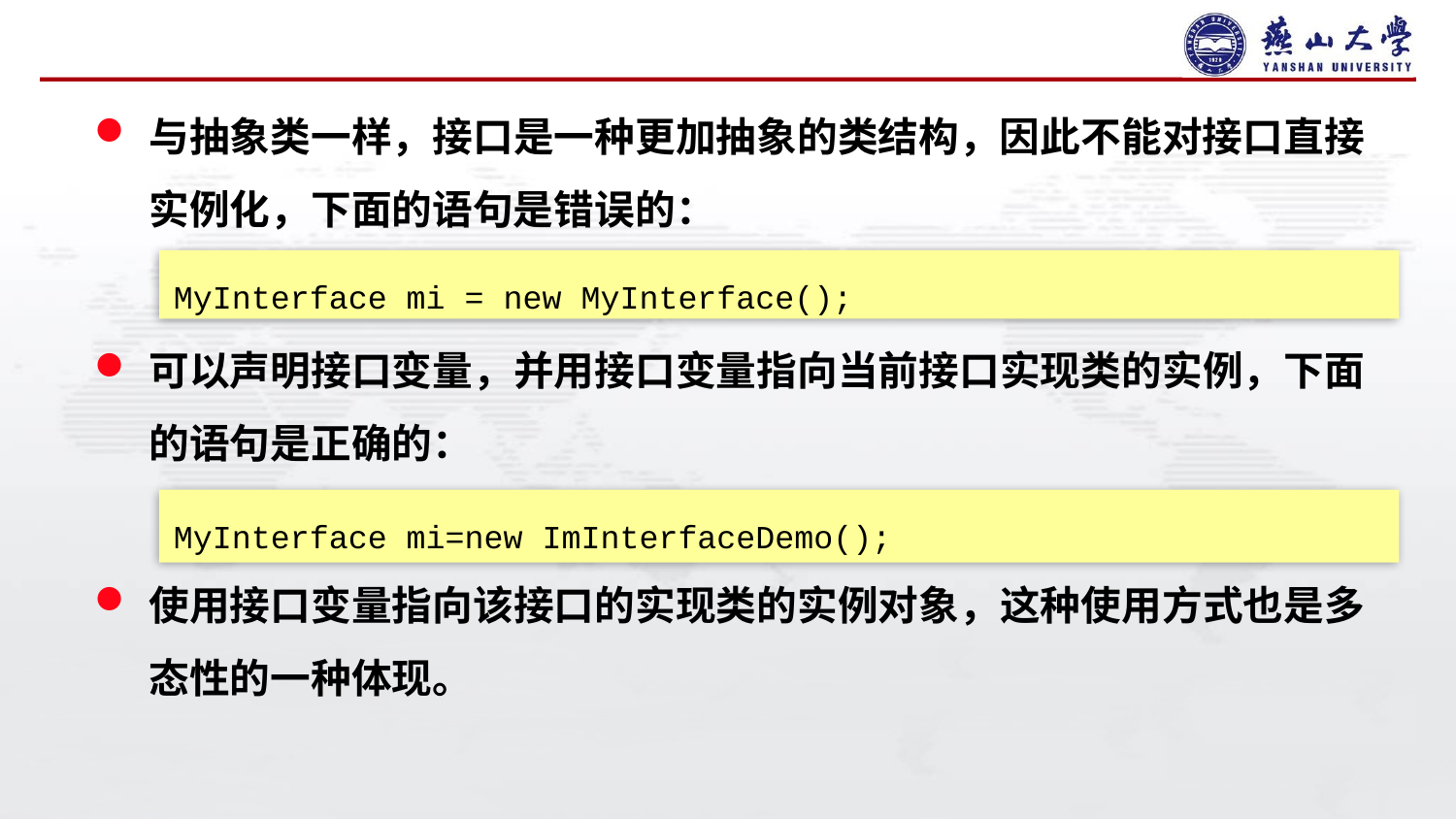

#
与抽象类一样，接口是一种更加抽象的类结构，因此不能对接口直接实例化，下面的语句是错误的：

可以声明接口变量，并用接口变量指向当前接口实现类的实例，下面的语句是正确的：

使用接口变量指向该接口的实现类的实例对象，这种使用方式也是多态性的一种体现。

MyInterface mi = new MyInterface();
MyInterface mi=new ImInterfaceDemo();